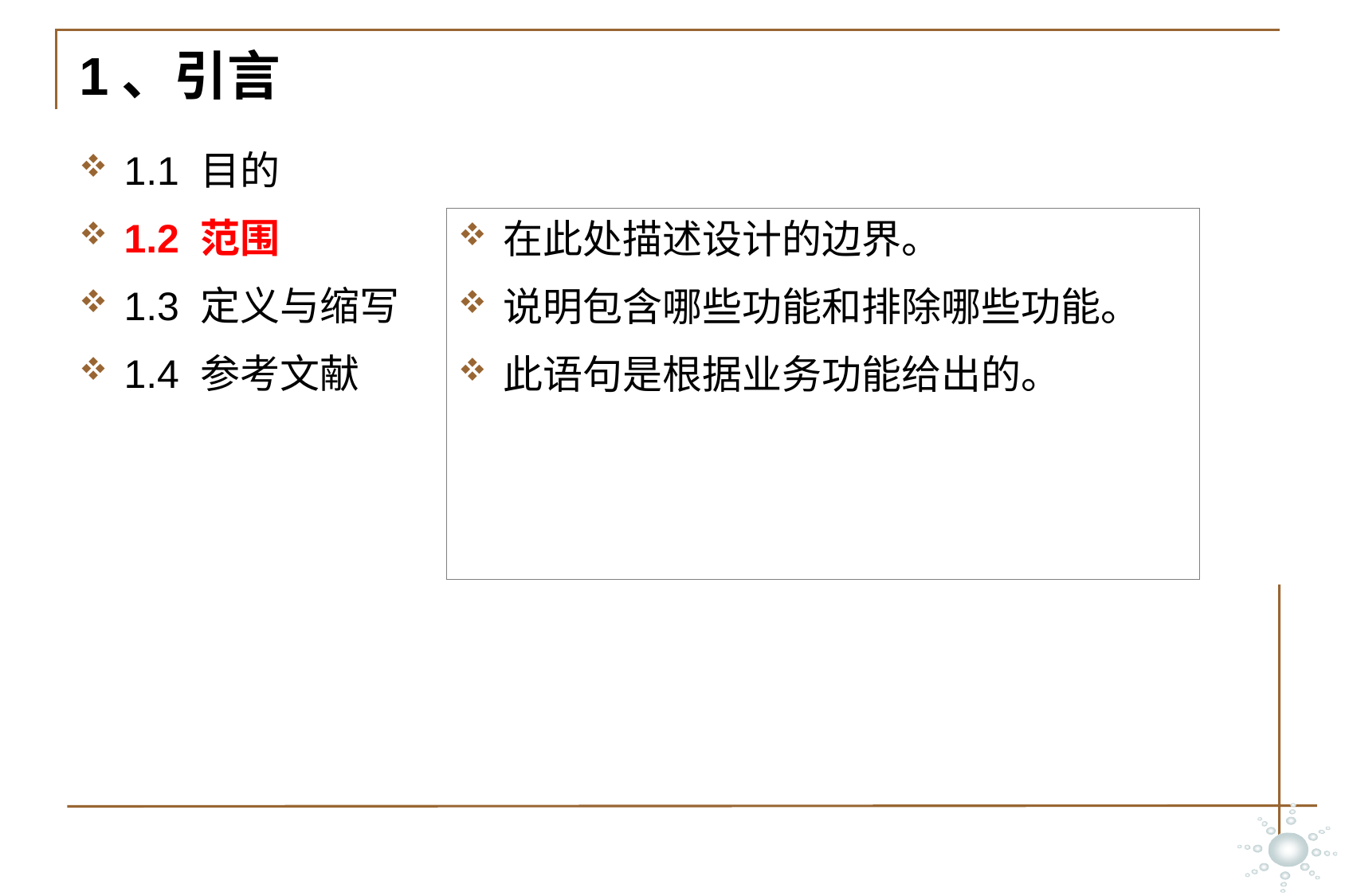

# 1、引言
1.1 目的
1.2 范围
1.3 定义与缩写
1.4 参考文献
在此处描述设计的边界。
说明包含哪些功能和排除哪些功能。
此语句是根据业务功能给出的。
8